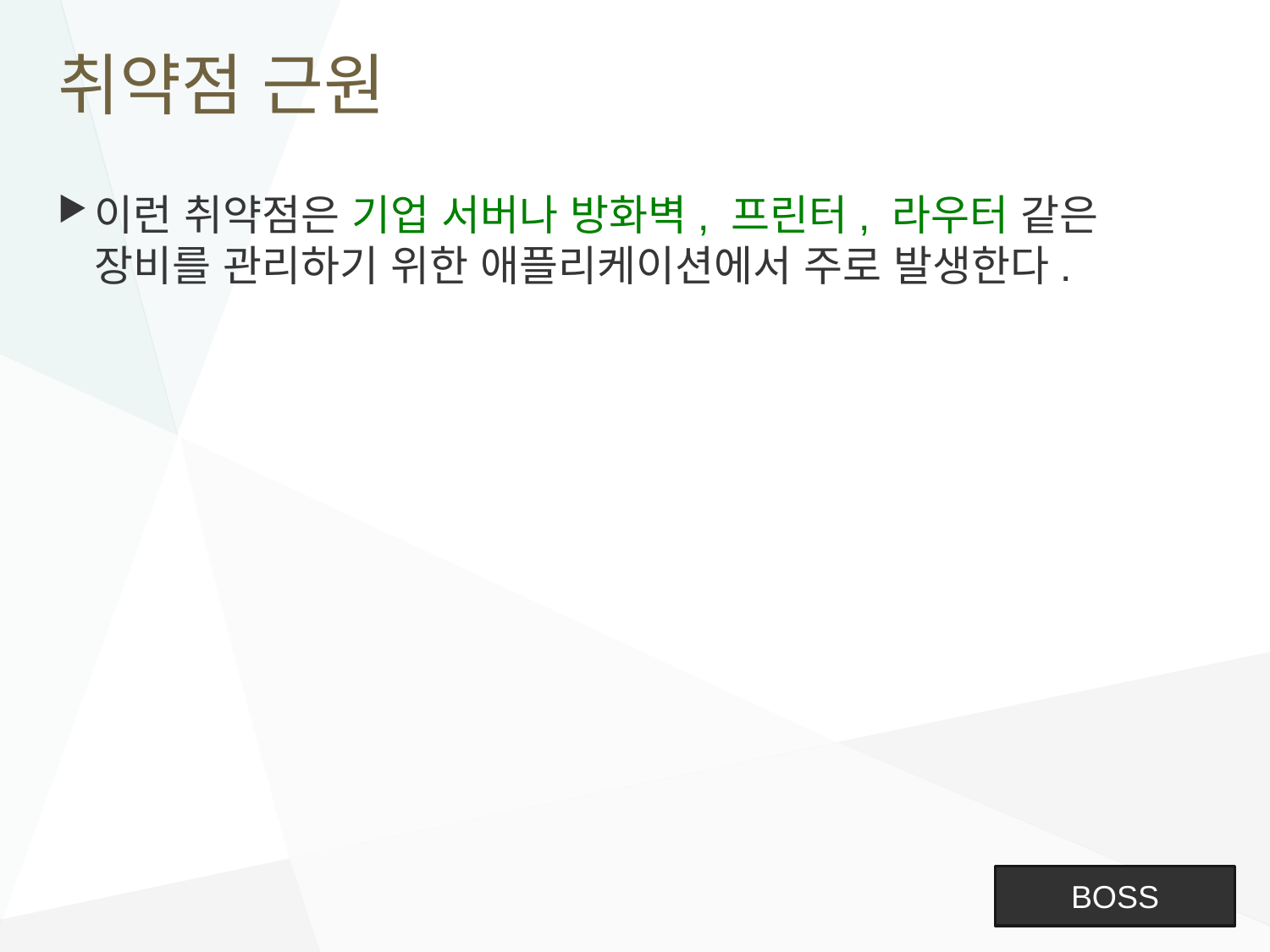

# 취약점 근원
이런 취약점은 기업 서버나 방화벽, 프린터, 라우터 같은 장비를 관리하기 위한 애플리케이션에서 주로 발생한다.
BOSS